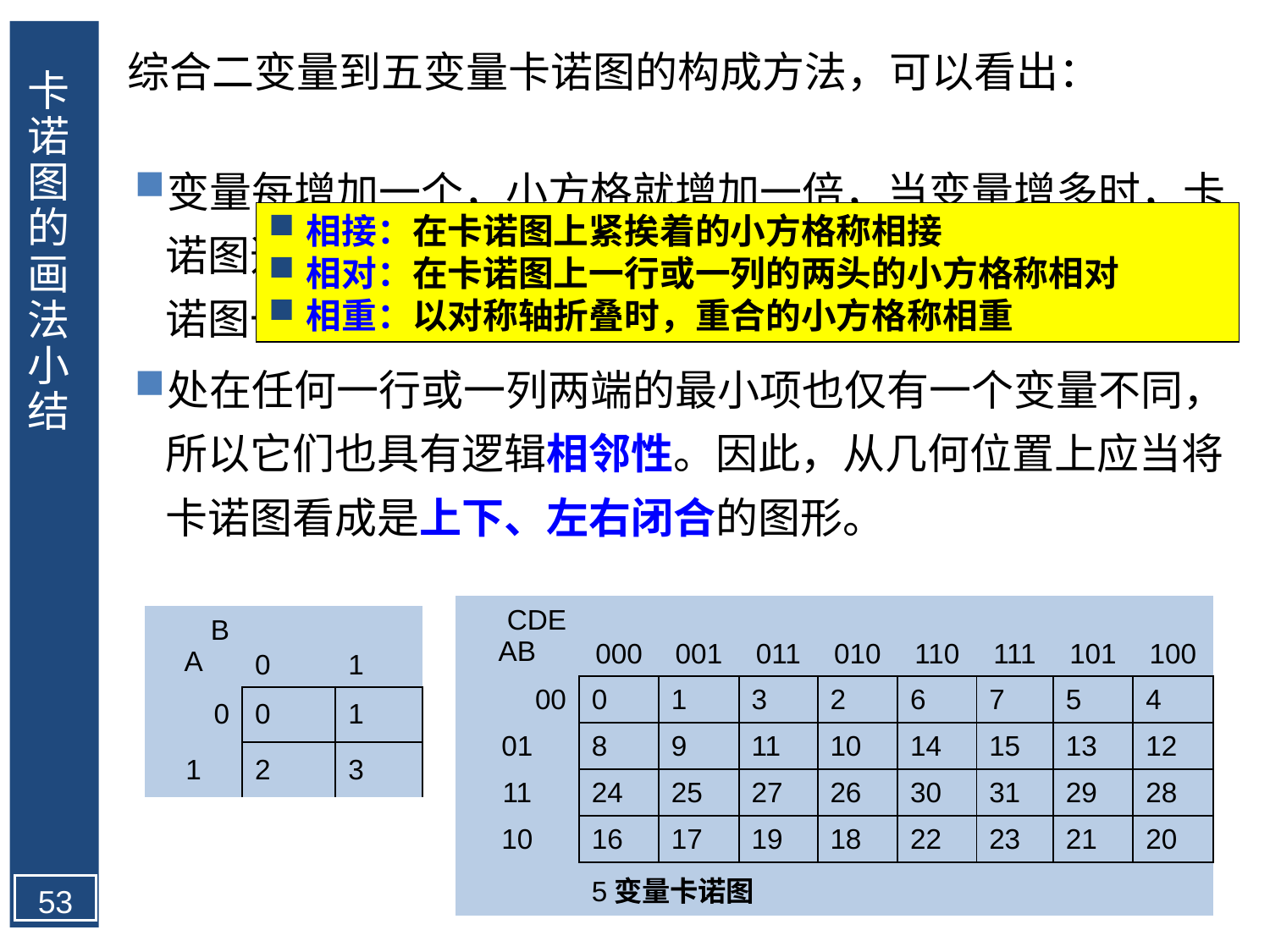

综合二变量到五变量卡诺图的构成方法，可以看出：
# 卡诺图的画法小结
变量每增加一个，小方格就增加一倍，当变量增多时，卡诺图迅速变大、变复杂，相邻项也变得不很直观，所以卡诺图一般仅用于五个变量以下的逻辑函数化简。
处在任何一行或一列两端的最小项也仅有一个变量不同，所以它们也具有逻辑相邻性。因此，从几何位置上应当将卡诺图看成是上下、左右闭合的图形。
相接：在卡诺图上紧挨着的小方格称相接
相对：在卡诺图上一行或一列的两头的小方格称相对
相重：以对称轴折叠时，重合的小方格称相重
| CDE AB | 000 | 001 | 011 | 010 | 110 | 111 | 101 | 100 |
| --- | --- | --- | --- | --- | --- | --- | --- | --- |
| 00 | 0 | 1 | 3 | 2 | 6 | 7 | 5 | 4 |
| 01 | 8 | 9 | 11 | 10 | 14 | 15 | 13 | 12 |
| 11 | 24 | 25 | 27 | 26 | 30 | 31 | 29 | 28 |
| 10 | 16 | 17 | 19 | 18 | 22 | 23 | 21 | 20 |
|  | 5变量卡诺图 |  |  |  |  |  |  |  |
| B A | 0 | 1 |
| --- | --- | --- |
| 0 | 0 | 1 |
| 1 | 2 | 3 |
53